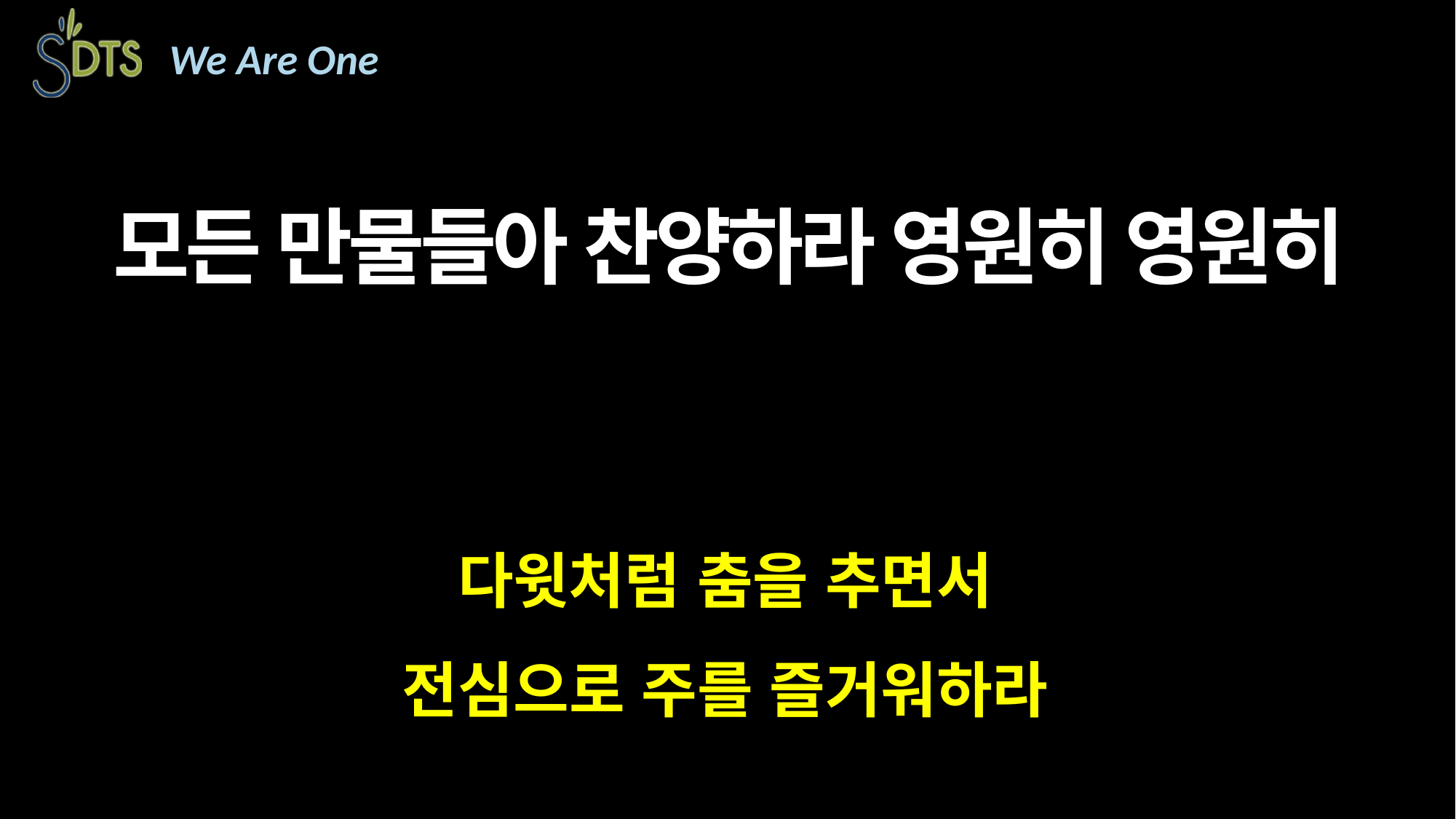

모든 만물들아 찬양하라 영원히 영원히
다윗처럼 춤을 추면서
전심으로 주를 즐거워하라